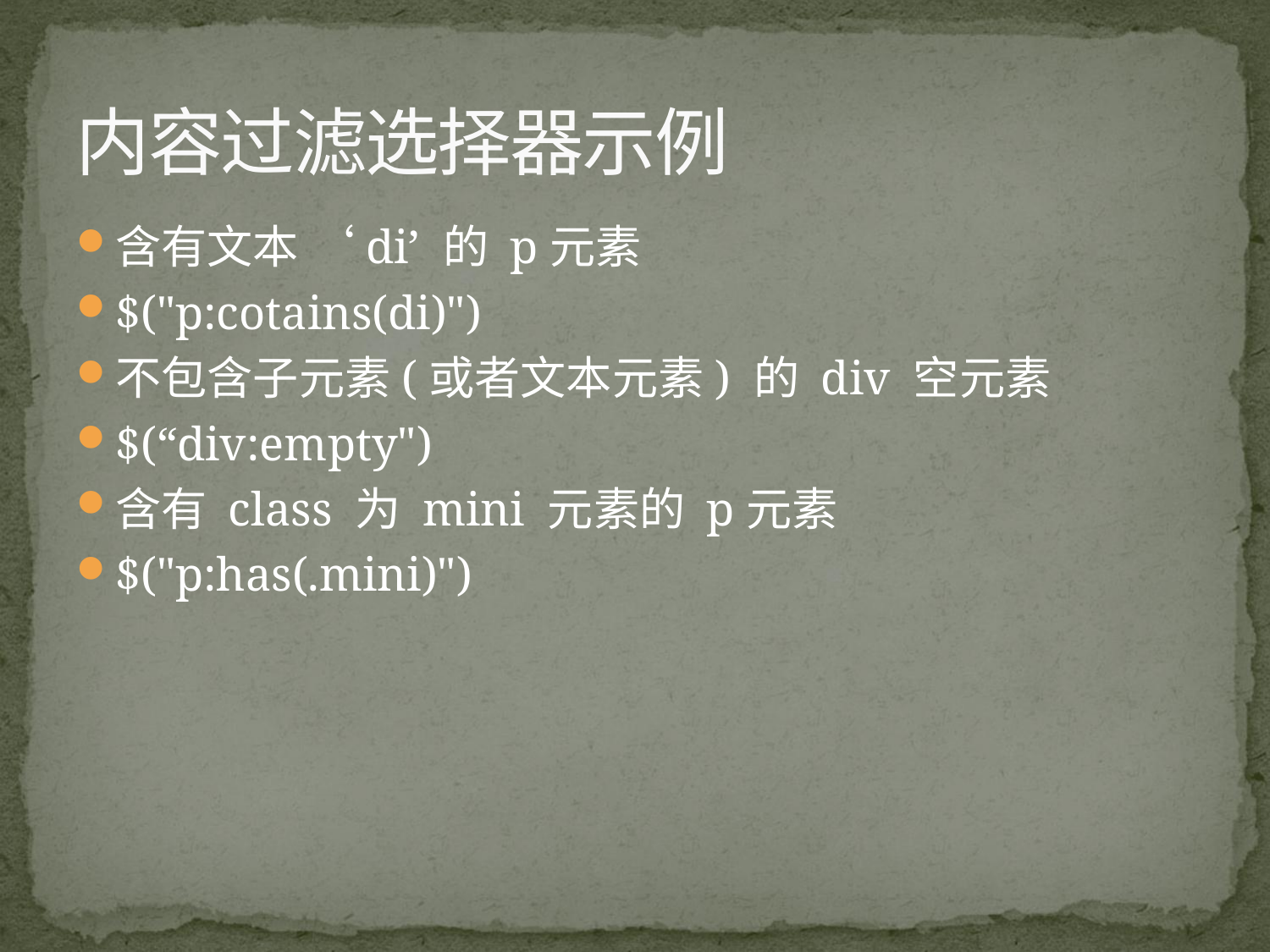

# 内容过滤选择器示例
含有文本 ‘di’ 的 p元素
$("p:cotains(di)")
不包含子元素(或者文本元素) 的 div 空元素
$(“div:empty")
含有 class 为 mini 元素的 p元素
$("p:has(.mini)")